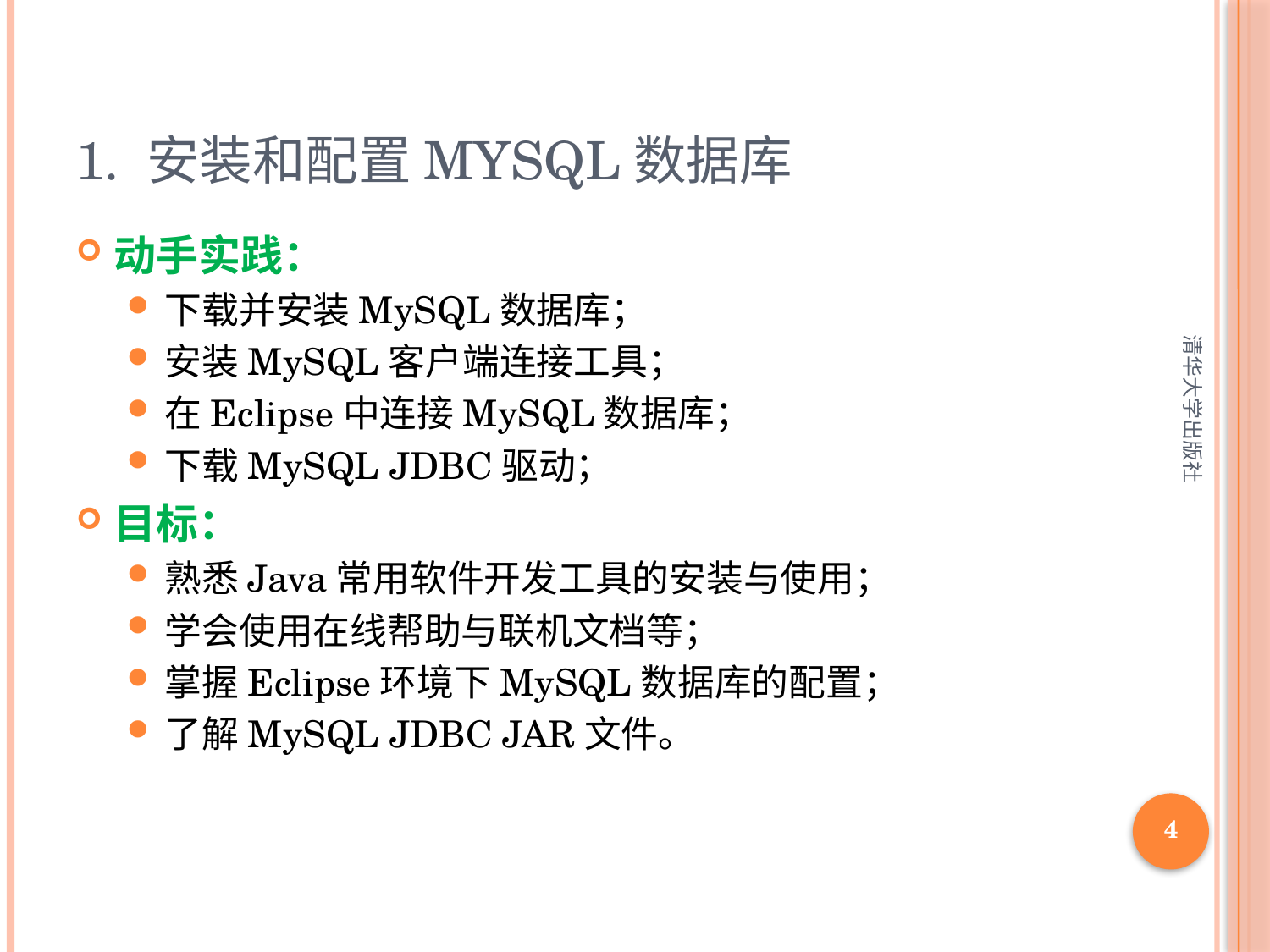

# 1. 安装和配置MySQL数据库
动手实践：
下载并安装MySQL数据库；
安装MySQL客户端连接工具；
在Eclipse中连接MySQL数据库；
下载MySQL JDBC驱动；
目标：
熟悉Java常用软件开发工具的安装与使用；
学会使用在线帮助与联机文档等；
掌握Eclipse环境下MySQL数据库的配置；
了解MySQL JDBC JAR文件。
清华大学出版社
4